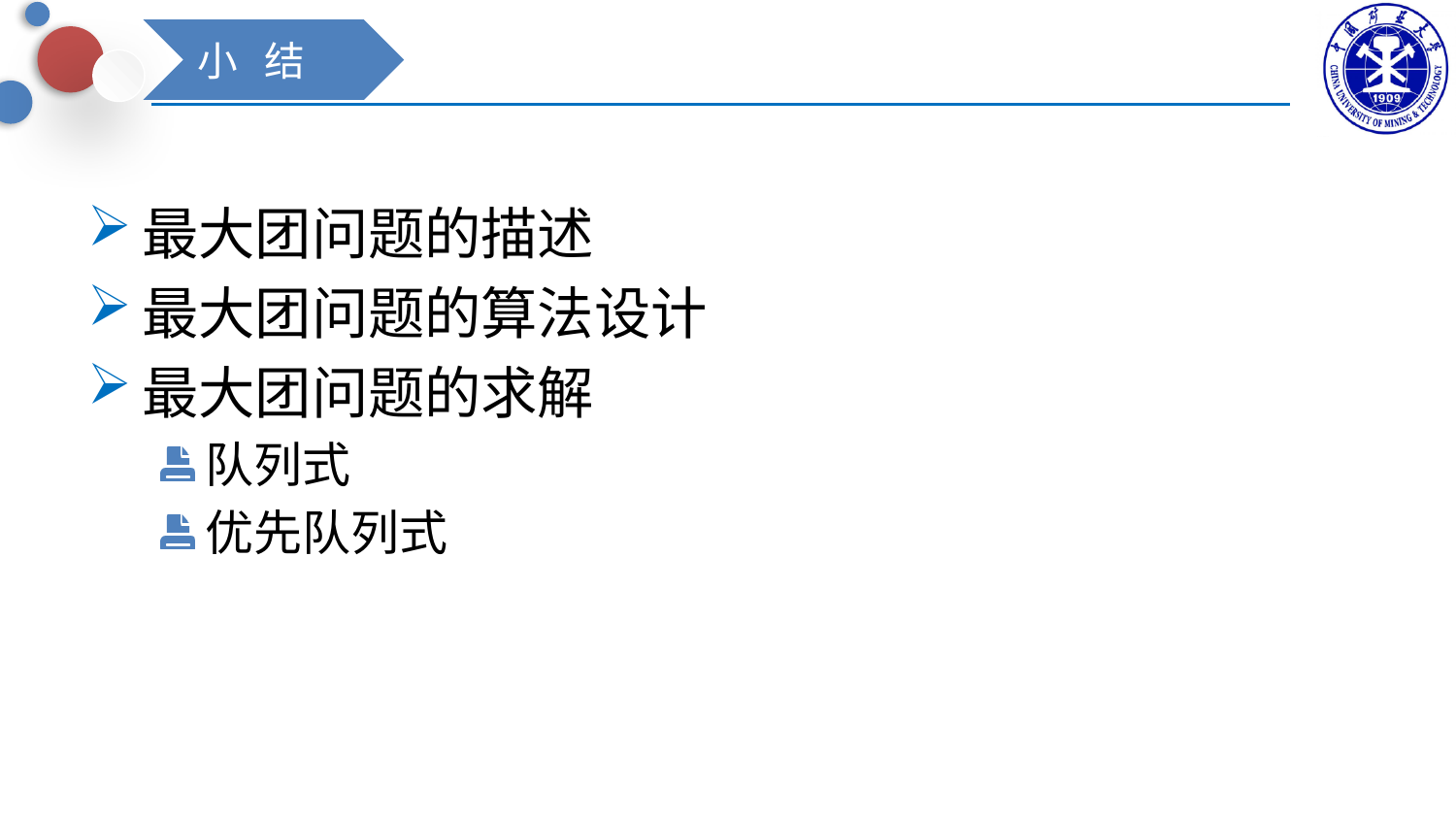

小   结
最大团问题的描述
最大团问题的算法设计
最大团问题的求解
队列式
优先队列式